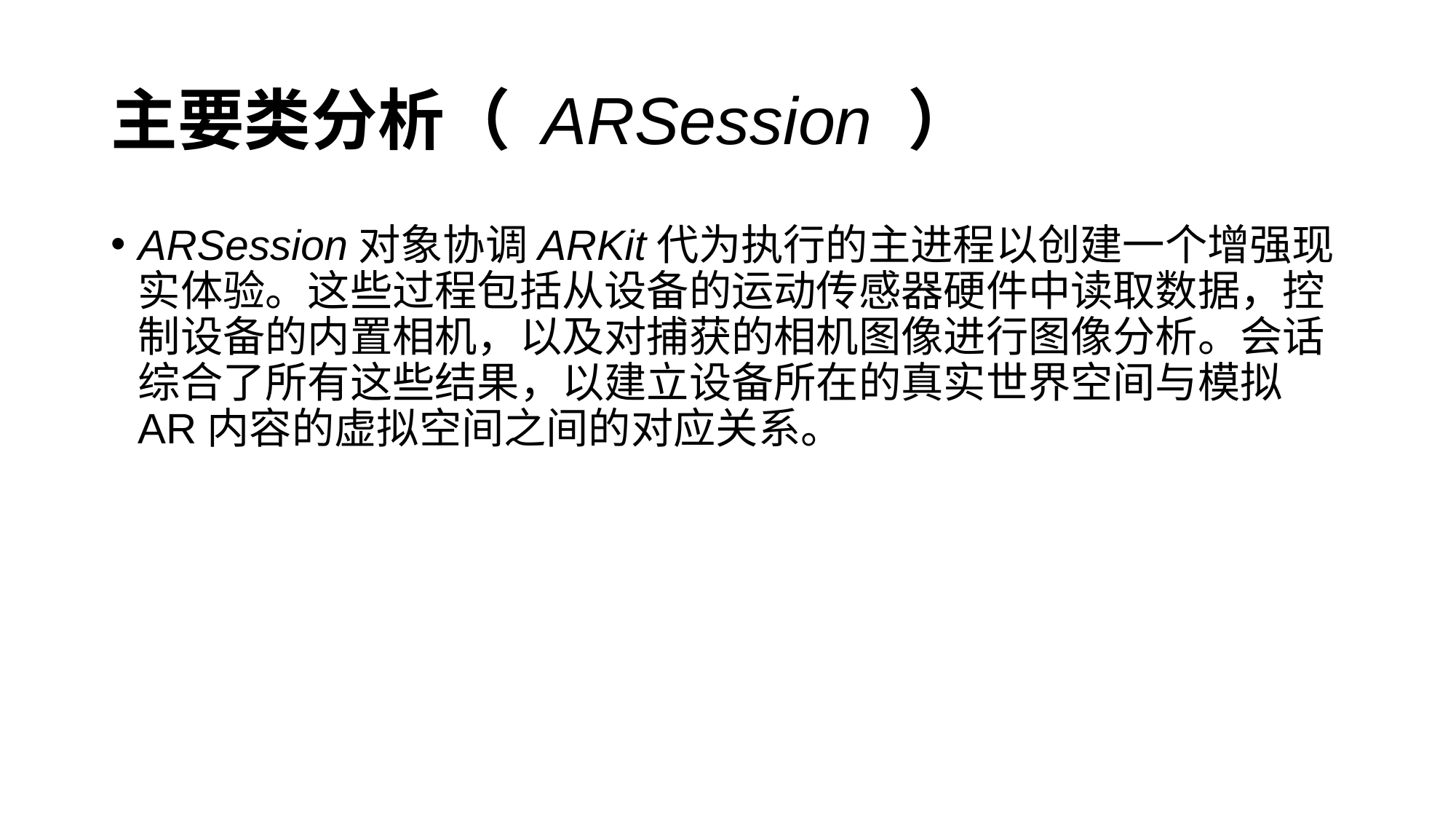

# 主要类分析（ ARSession ）
ARSession对象协调ARKit代为执行的主进程以创建一个增强现实体验。这些过程包括从设备的运动传感器硬件中读取数据，控制设备的内置相机，以及对捕获的相机图像进行图像分析。会话综合了所有这些结果，以建立设备所在的真实世界空间与模拟AR内容的虚拟空间之间的对应关系。